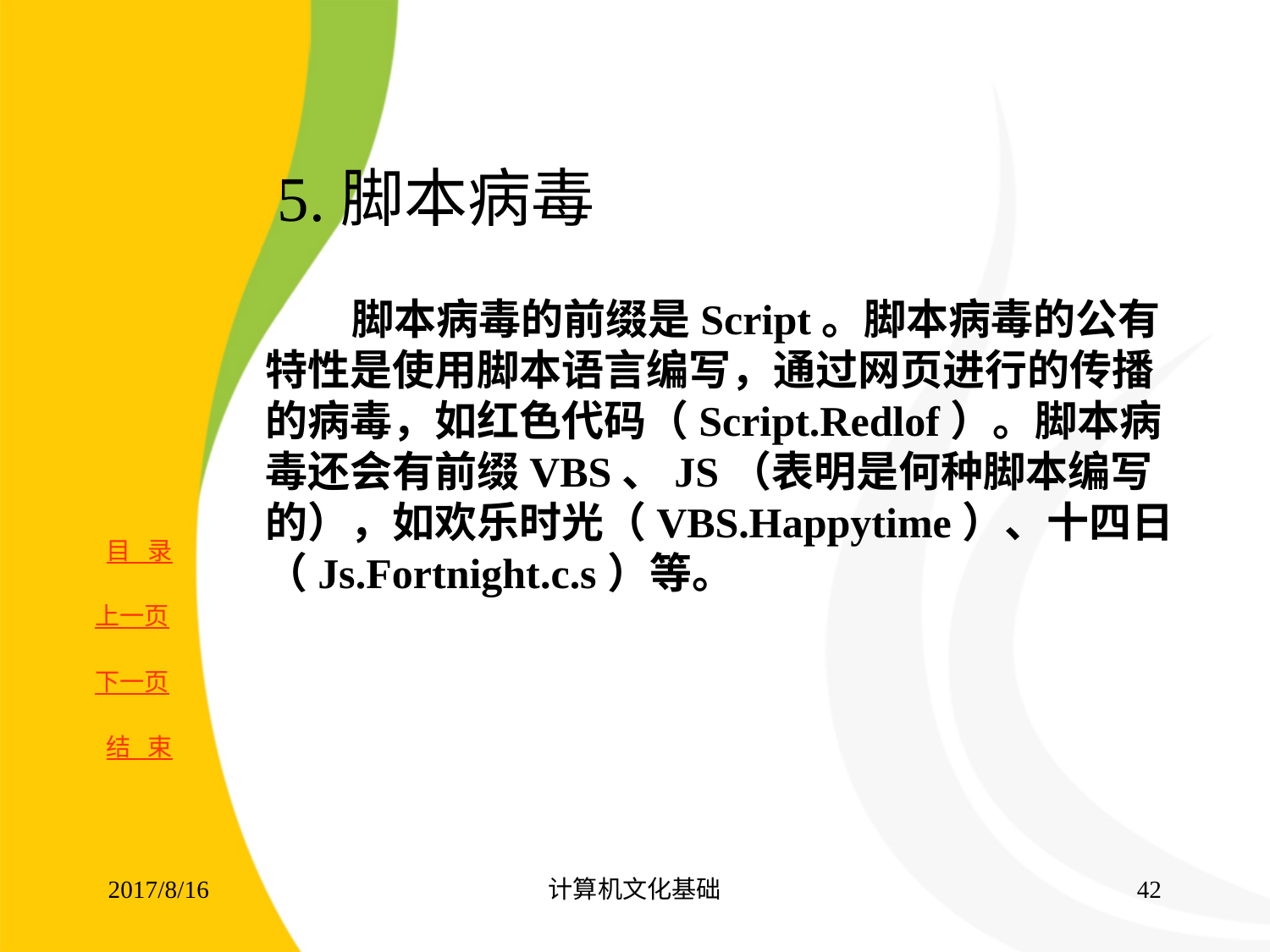

# 5.脚本病毒
             脚本病毒的前缀是Script。脚本病毒的公有特性是使用脚本语言编写，通过网页进行的传播的病毒，如红色代码（Script.Redlof）。脚本病毒还会有前缀VBS、JS（表明是何种脚本编写的），如欢乐时光（VBS.Happytime）、十四日（Js.Fortnight.c.s）等。
2017/8/16
计算机文化基础
42